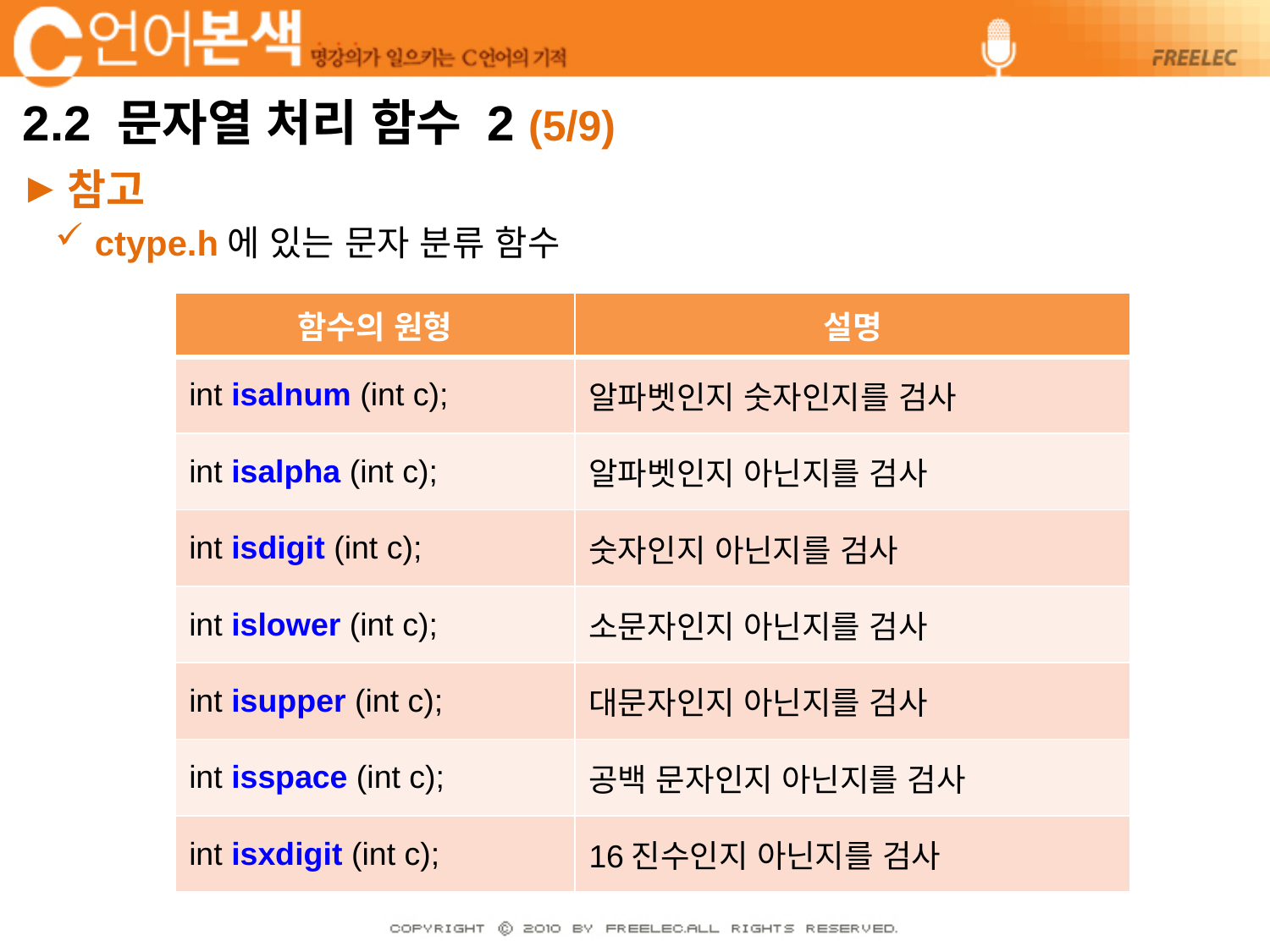

# 2.2 문자열 처리 함수 2 (5/9)
참고
ctype.h에 있는 문자 분류 함수
| 함수의 원형 | 설명 |
| --- | --- |
| int isalnum (int c); | 알파벳인지 숫자인지를 검사 |
| int isalpha (int c); | 알파벳인지 아닌지를 검사 |
| int isdigit (int c); | 숫자인지 아닌지를 검사 |
| int islower (int c); | 소문자인지 아닌지를 검사 |
| int isupper (int c); | 대문자인지 아닌지를 검사 |
| int isspace (int c); | 공백 문자인지 아닌지를 검사 |
| int isxdigit (int c); | 16진수인지 아닌지를 검사 |